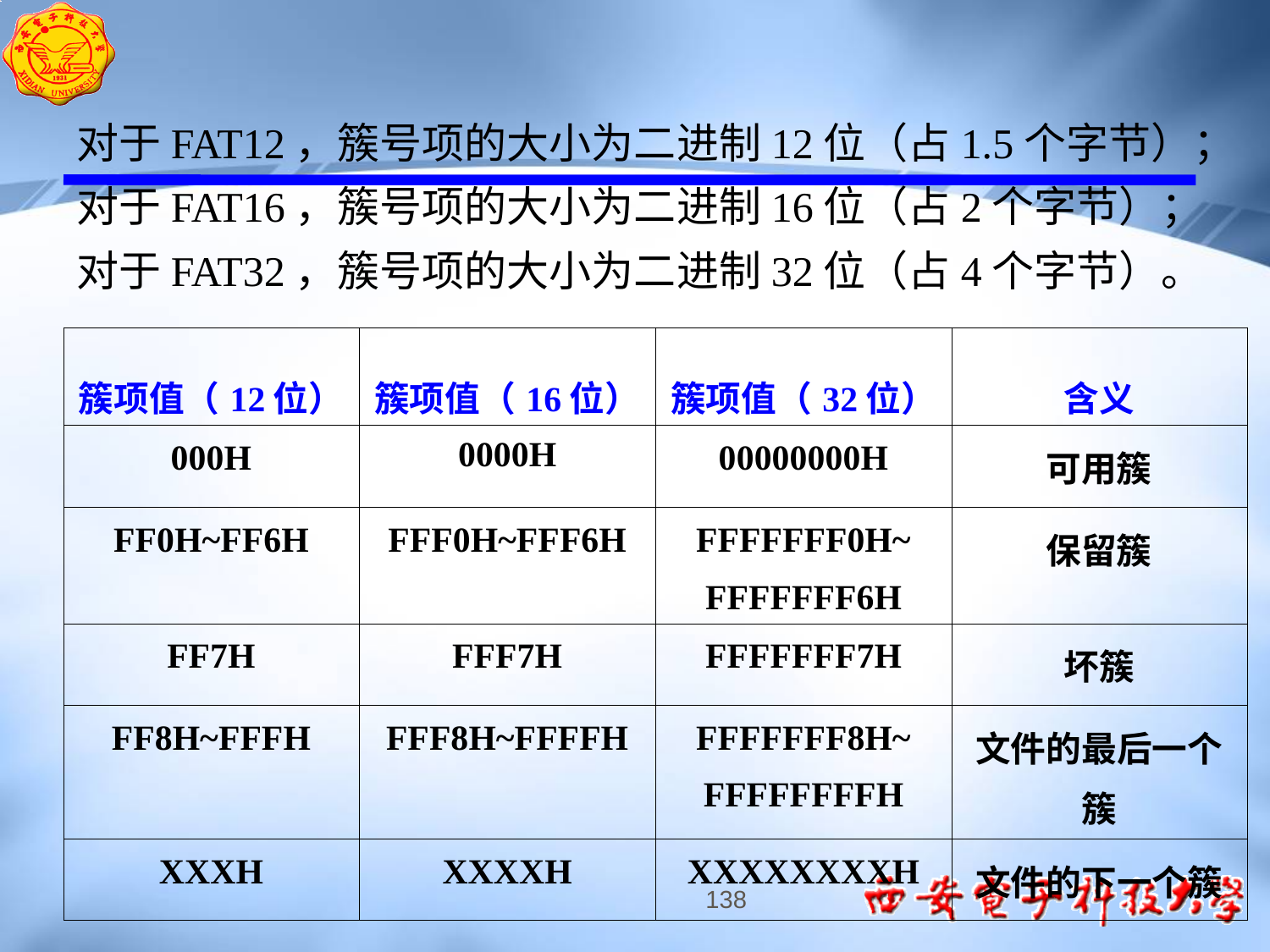

对于FAT12，簇号项的大小为二进制12位（占1.5个字节）；
对于FAT16，簇号项的大小为二进制16位（占2个字节）；
对于FAT32，簇号项的大小为二进制32位（占4个字节）。
| 簇项值（12位） | 簇项值（16位） | 簇项值（32位） | 含义 |
| --- | --- | --- | --- |
| 000H | 0000H | 00000000H | 可用簇 |
| FF0H~FF6H | FFF0H~FFF6H | FFFFFFF0H~ FFFFFFF6H | 保留簇 |
| FF7H | FFF7H | FFFFFFF7H | 坏簇 |
| FF8H~FFFH | FFF8H~FFFFH | FFFFFFF8H~ FFFFFFFFH | 文件的最后一个簇 |
| XXXH | XXXXH | XXXXXXXXH | 文件的下一个簇 |
138